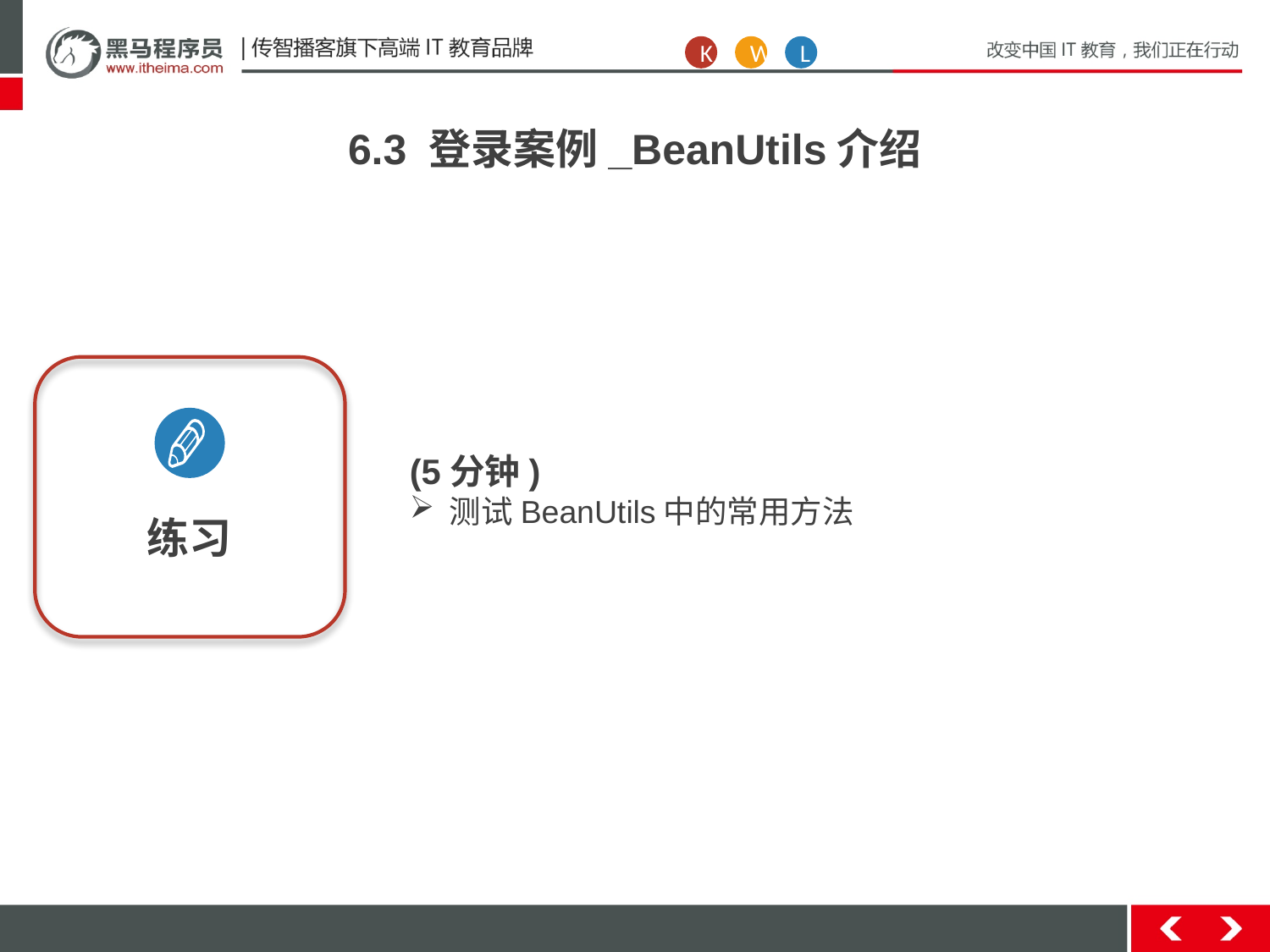

K
W
L
6.3 登录案例_BeanUtils介绍

练习
(5分钟)
测试BeanUtils中的常用方法